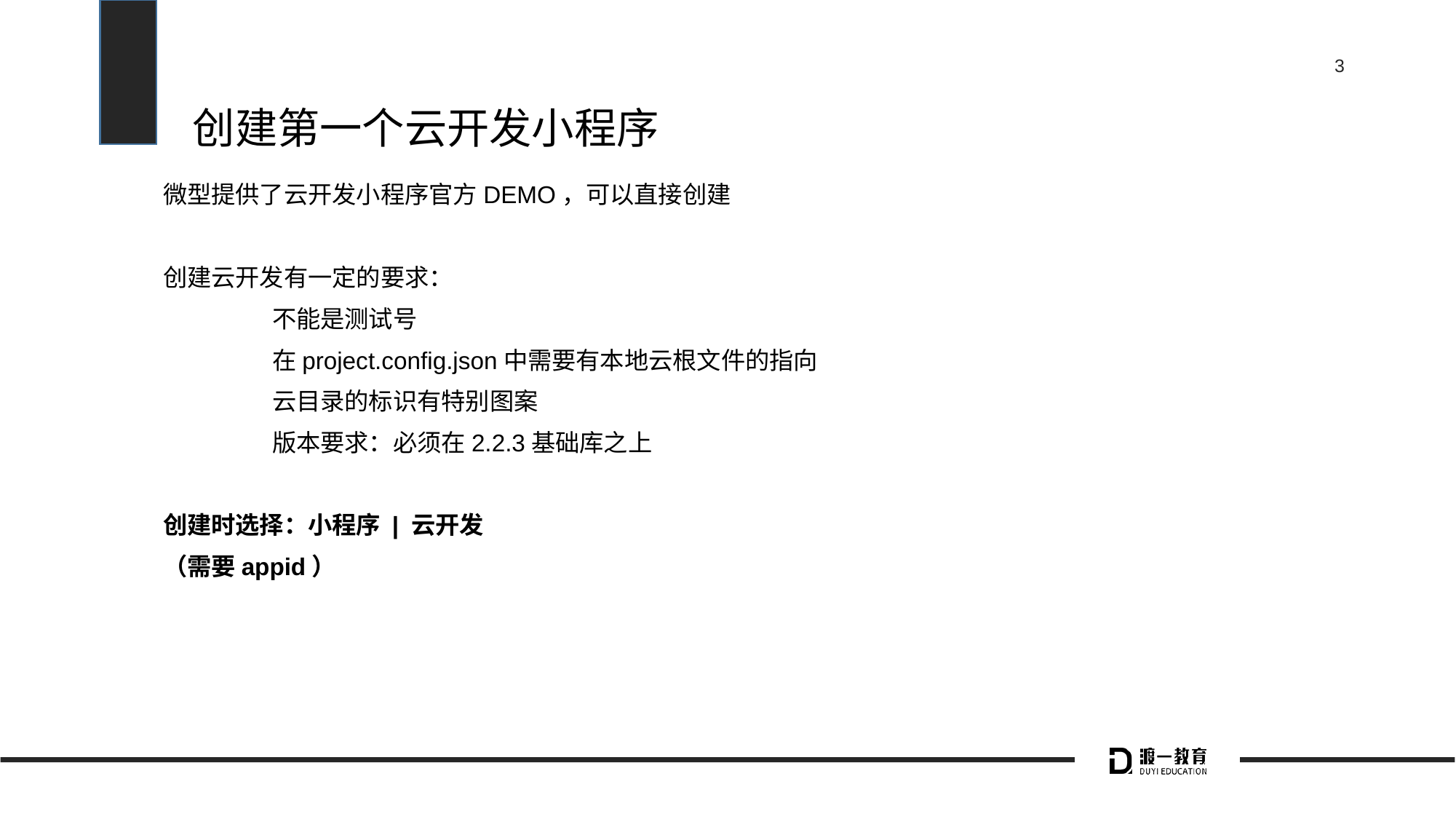

# 创建第一个云开发小程序
微型提供了云开发小程序官方DEMO，可以直接创建

创建云开发有一定的要求：
	不能是测试号
	在project.config.json中需要有本地云根文件的指向
	云目录的标识有特别图案
	版本要求：必须在2.2.3基础库之上

创建时选择：小程序 | 云开发
（需要appid）